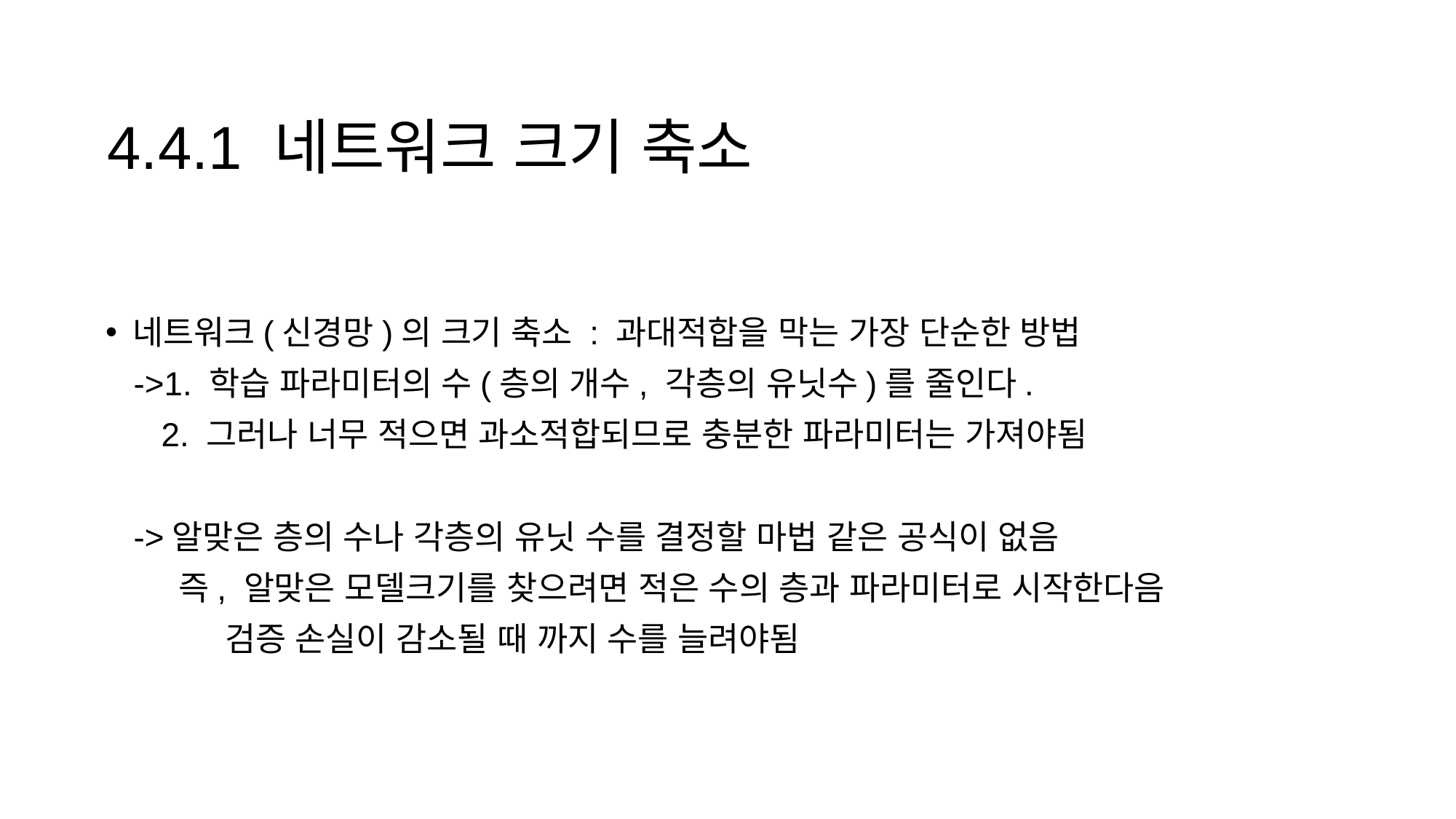

# 4.4.1 네트워크 크기 축소
네트워크(신경망)의 크기 축소 : 과대적합을 막는 가장 단순한 방법
   ->1. 학습 파라미터의 수(층의 개수, 각층의 유닛수)를 줄인다.
      2. 그러나 너무 적으면 과소적합되므로 충분한 파라미터는 가져야됨

   ->알맞은 층의 수나 각층의 유닛 수를 결정할 마법 같은 공식이 없음
       즉, 알맞은 모델크기를 찾으려면 적은 수의 층과 파라미터로 시작한다음
            검증 손실이 감소될 때 까지 수를 늘려야됨